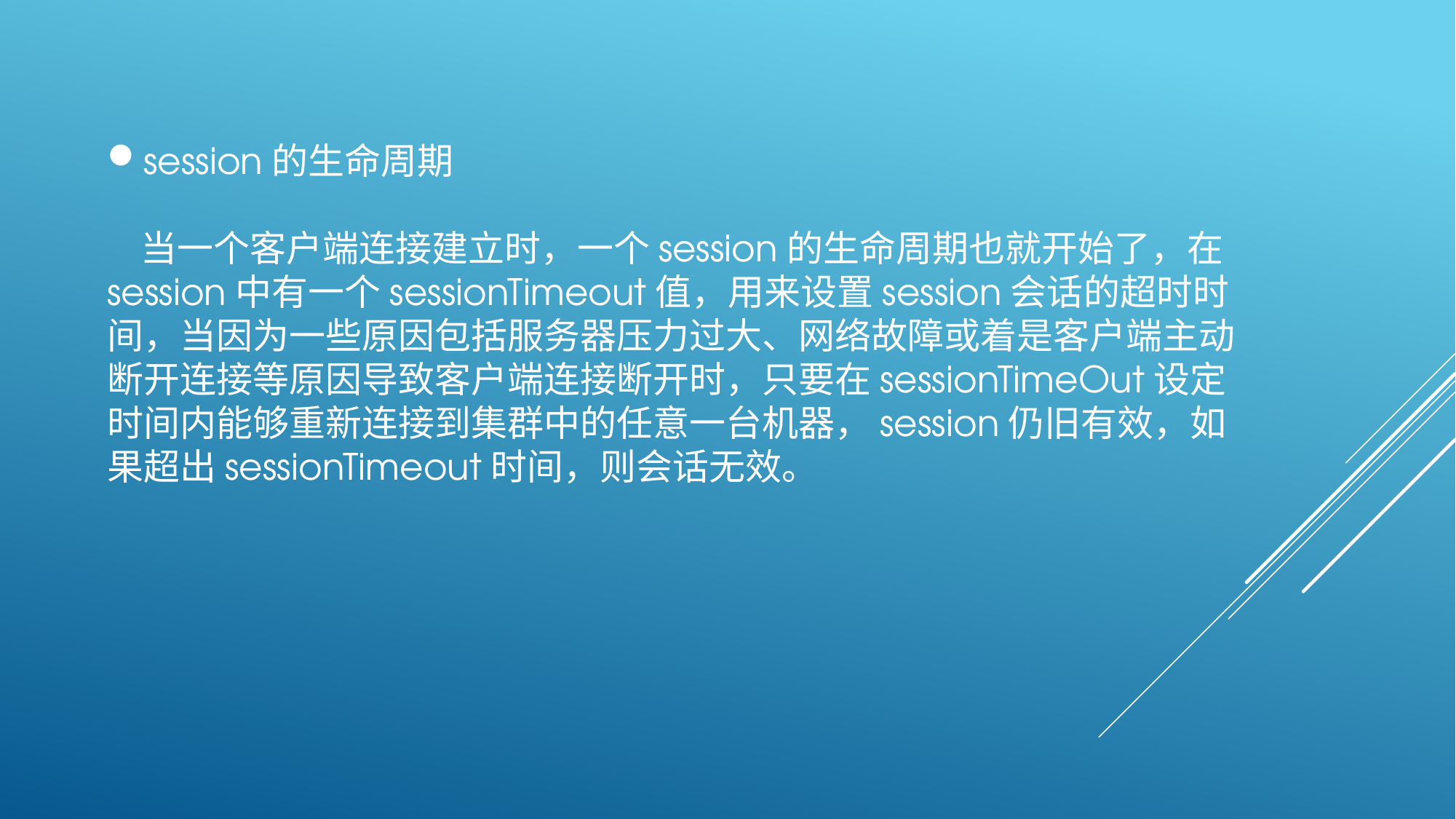

session的生命周期

   当一个客户端连接建立时，一个session的生命周期也就开始了，在session中有一个sessionTimeout值，用来设置session会话的超时时间，当因为一些原因包括服务器压力过大、网络故障或着是客户端主动断开连接等原因导致客户端连接断开时，只要在sessionTimeOut设定时间内能够重新连接到集群中的任意一台机器，session仍旧有效，如果超出sessionTimeout时间，则会话无效。